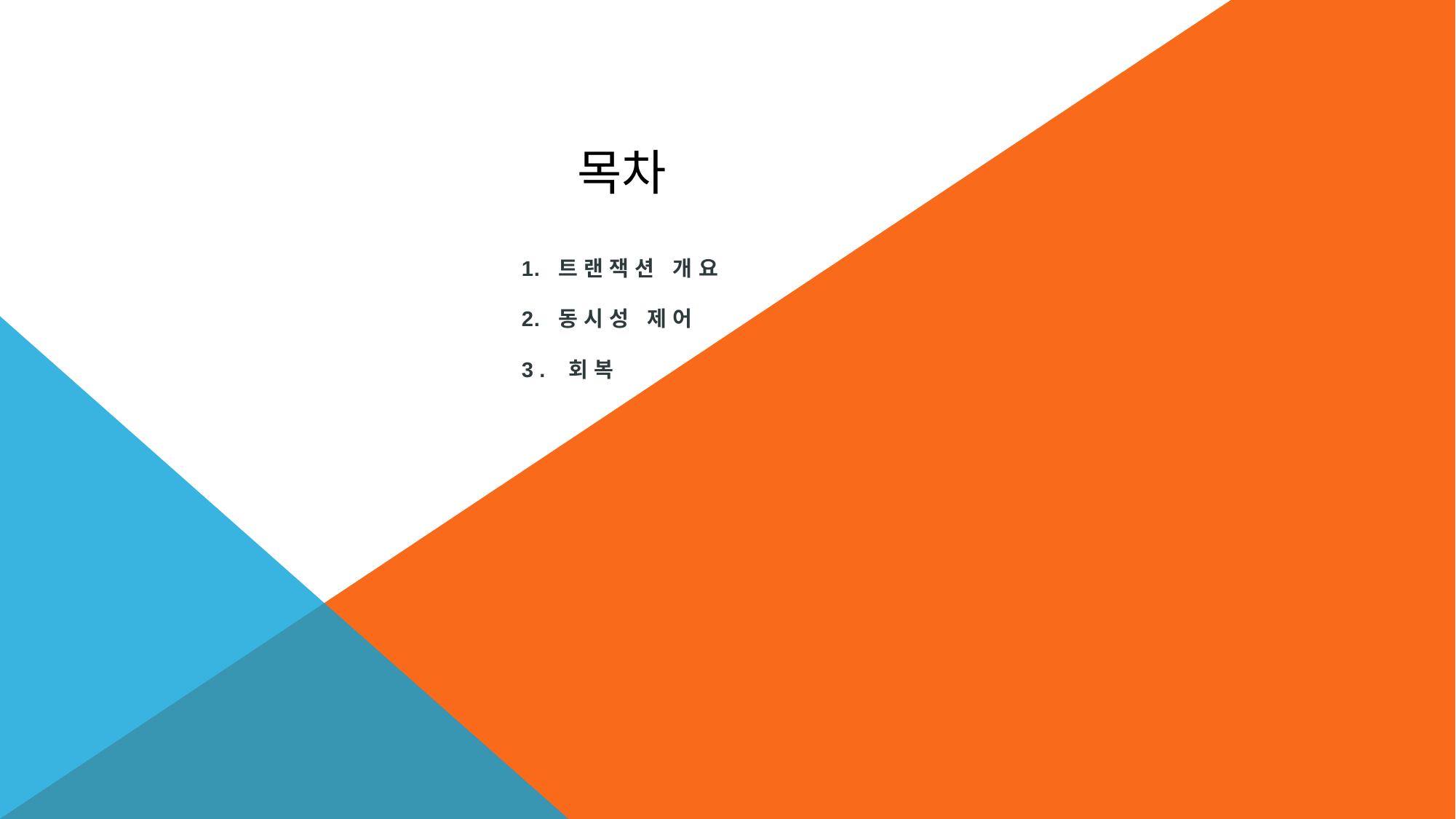

# 목차
 트랜잭션 개요
 동시성 제어
3. 회복